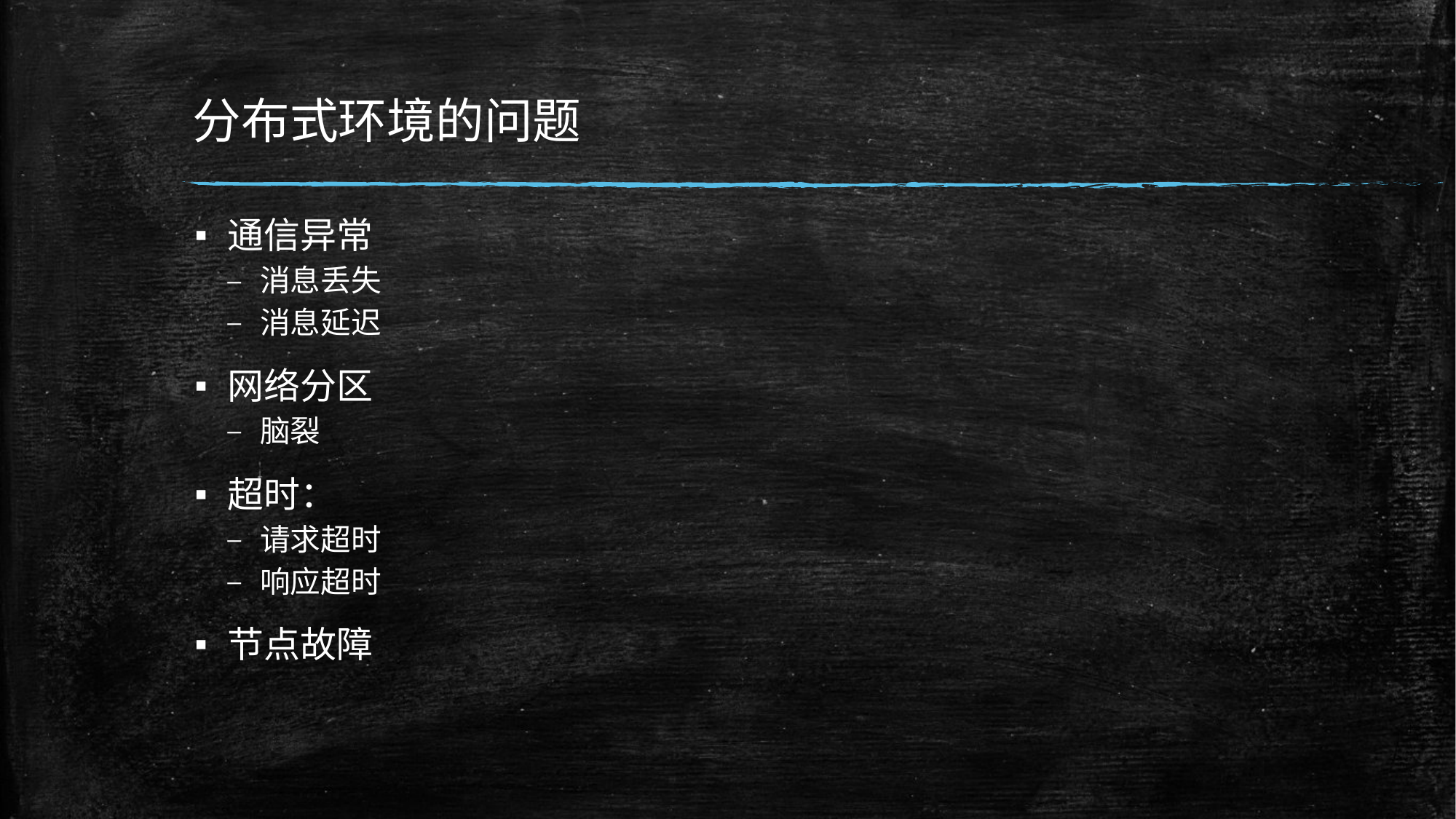

# 分布式环境的问题
通信异常
消息丢失
消息延迟
网络分区
脑裂
超时：
请求超时
响应超时
节点故障